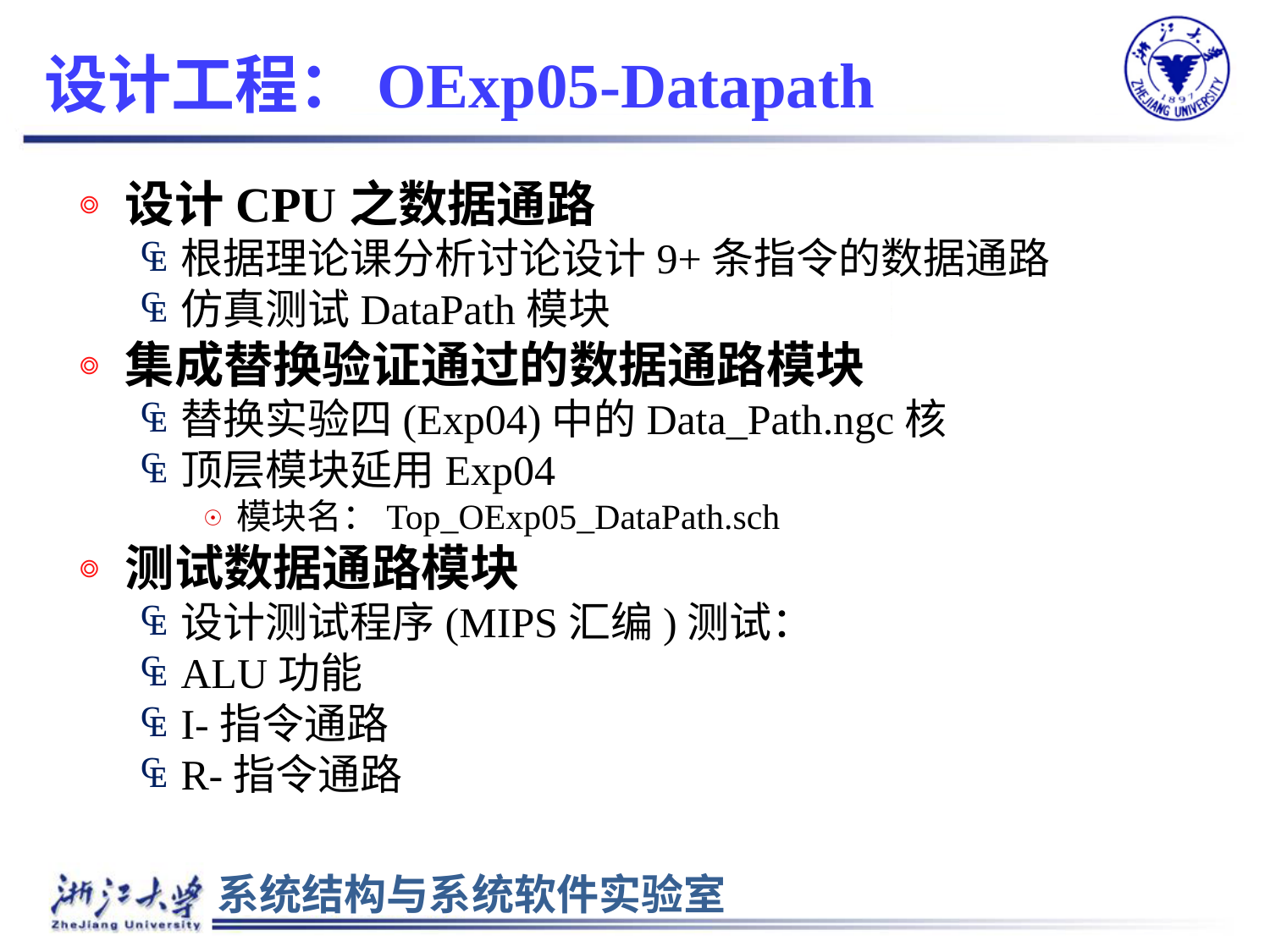

# 设计工程：OExp05-Datapath
设计CPU之数据通路
根据理论课分析讨论设计9+条指令的数据通路
仿真测试DataPath模块
集成替换验证通过的数据通路模块
替换实验四(Exp04)中的Data_Path.ngc核
顶层模块延用Exp04
模块名：Top_OExp05_DataPath.sch
测试数据通路模块
设计测试程序(MIPS汇编)测试：
ALU功能
I-指令通路
R-指令通路